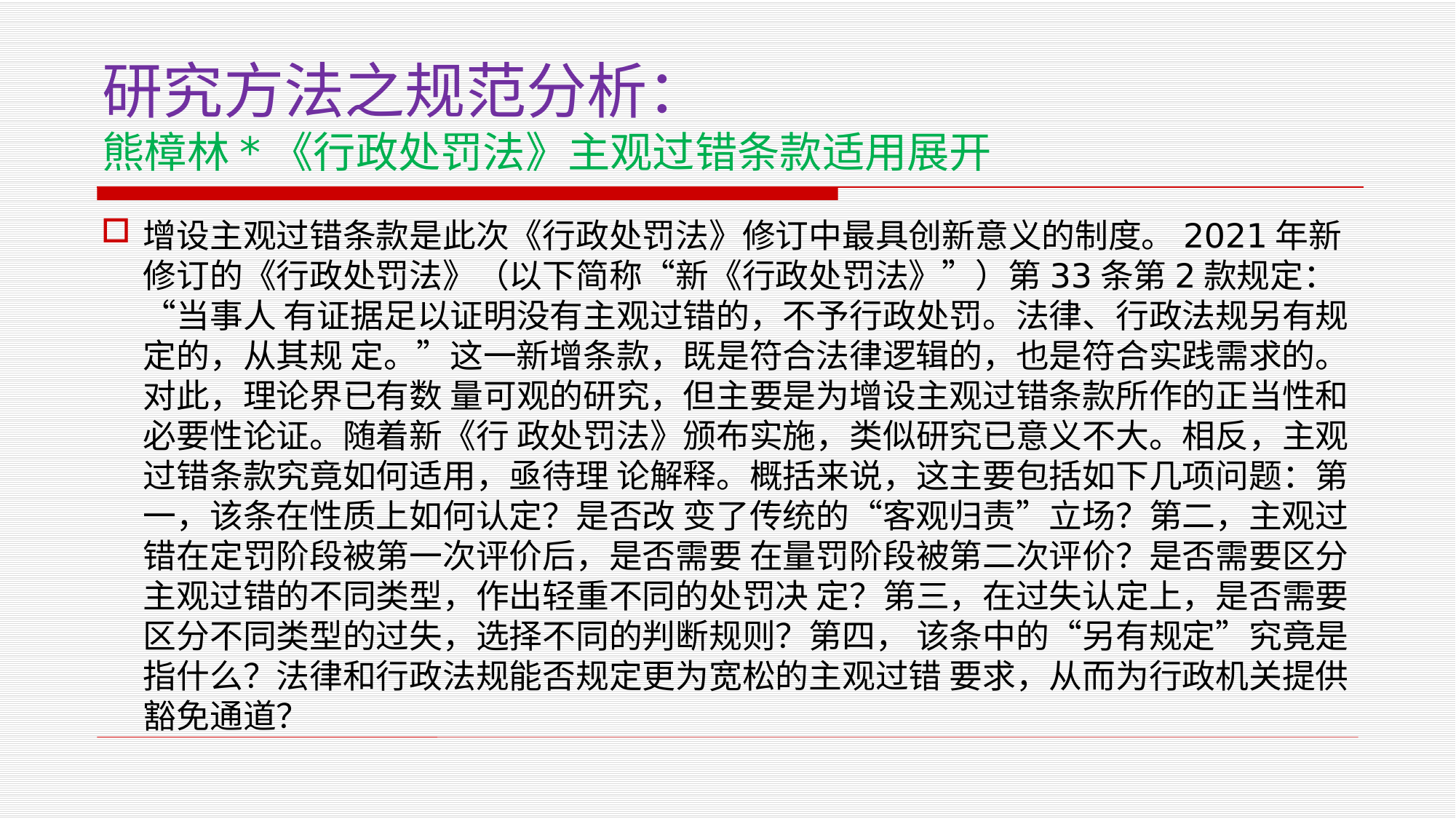

# 研究方法之规范分析： 熊樟林*《行政处罚法》主观过错条款适用展开
增设主观过错条款是此次《行政处罚法》修订中最具创新意义的制度。2021年新 修订的《行政处罚法》（以下简称“新《行政处罚法》”）第33条第2款规定：“当事人 有证据足以证明没有主观过错的，不予行政处罚。法律、行政法规另有规定的，从其规 定。”这一新增条款，既是符合法律逻辑的，也是符合实践需求的。对此，理论界已有数 量可观的研究，但主要是为增设主观过错条款所作的正当性和必要性论证。随着新《行 政处罚法》颁布实施，类似研究已意义不大。相反，主观过错条款究竟如何适用，亟待理 论解释。概括来说，这主要包括如下几项问题：第一，该条在性质上如何认定？是否改 变了传统的“客观归责”立场？第二，主观过错在定罚阶段被第一次评价后，是否需要 在量罚阶段被第二次评价？是否需要区分主观过错的不同类型，作出轻重不同的处罚决 定？第三，在过失认定上，是否需要区分不同类型的过失，选择不同的判断规则？第四， 该条中的“另有规定”究竟是指什么？法律和行政法规能否规定更为宽松的主观过错 要求，从而为行政机关提供豁免通道？